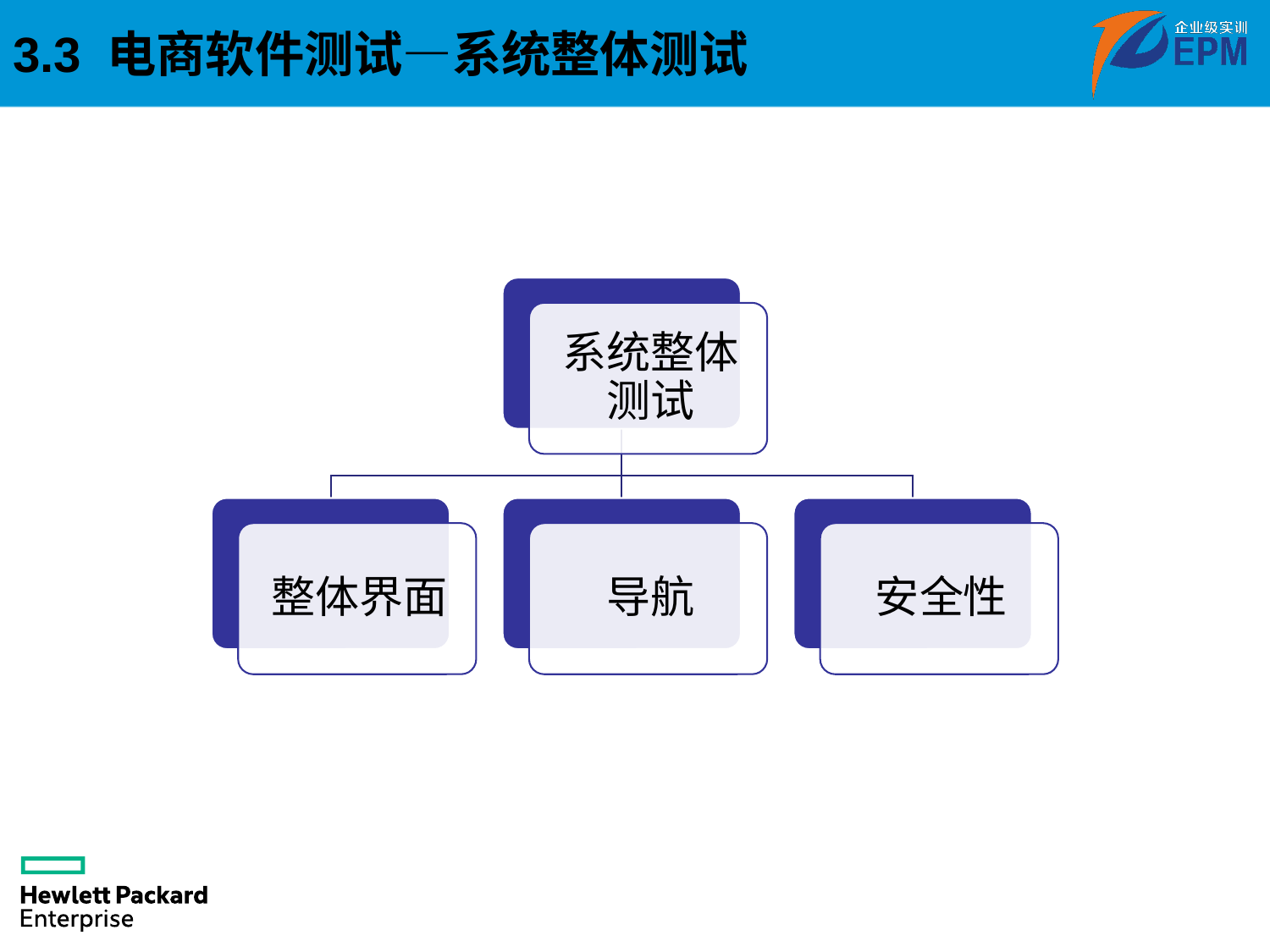

# 3.3 电商软件测试—系统整体测试
系统整体测试
整体界面
导航
安全性